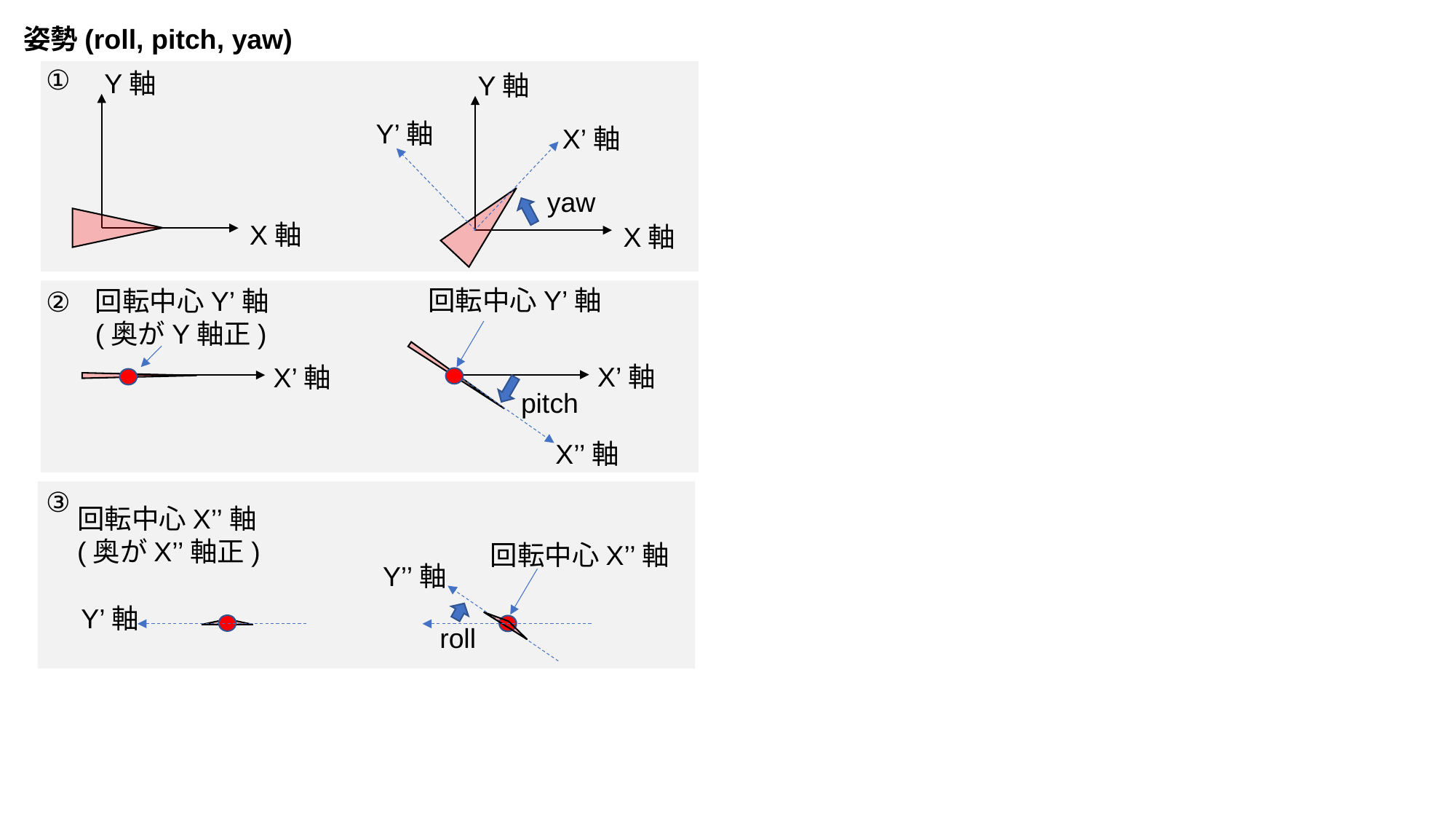

姿勢(roll, pitch, yaw)
①

Y軸
Y軸
Y’軸
X’軸

yaw

X軸
X軸
回転中心Y’軸
回転中心Y’軸
(奥がY軸正)
②

X’軸
X’軸

pitch

X’’軸
③

回転中心X’’軸
(奥がX’’軸正)
回転中心X’’軸
Y’’軸
Y’軸

roll